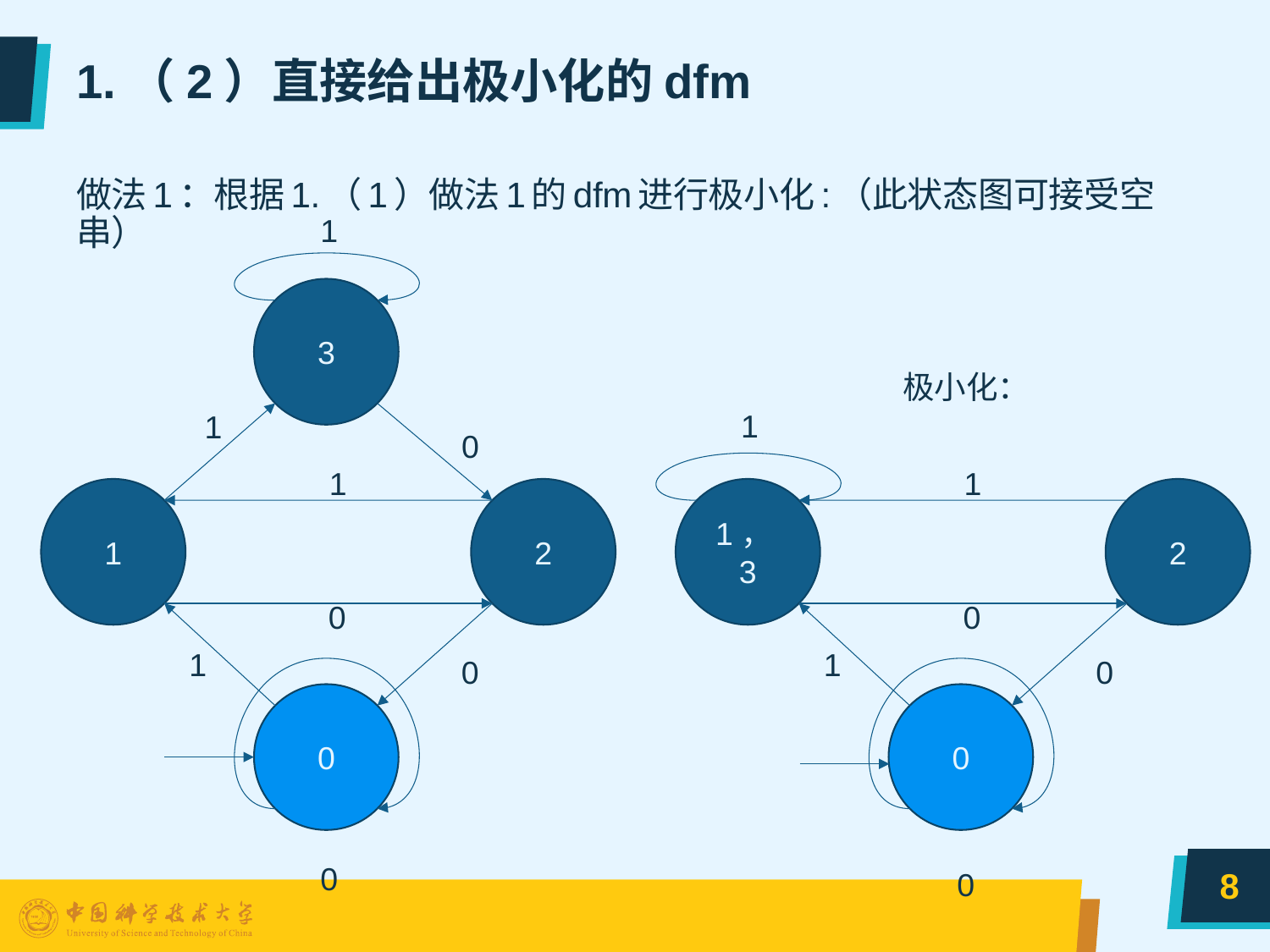

# 1.（2）直接给出极小化的dfm
做法1：根据1.（1）做法1的dfm进行极小化:（此状态图可接受空串）

1
3
极小化：
1
1
0
1
1
1
2
1，3
2
0
0
1
1
0
0
0
0
0
8
0